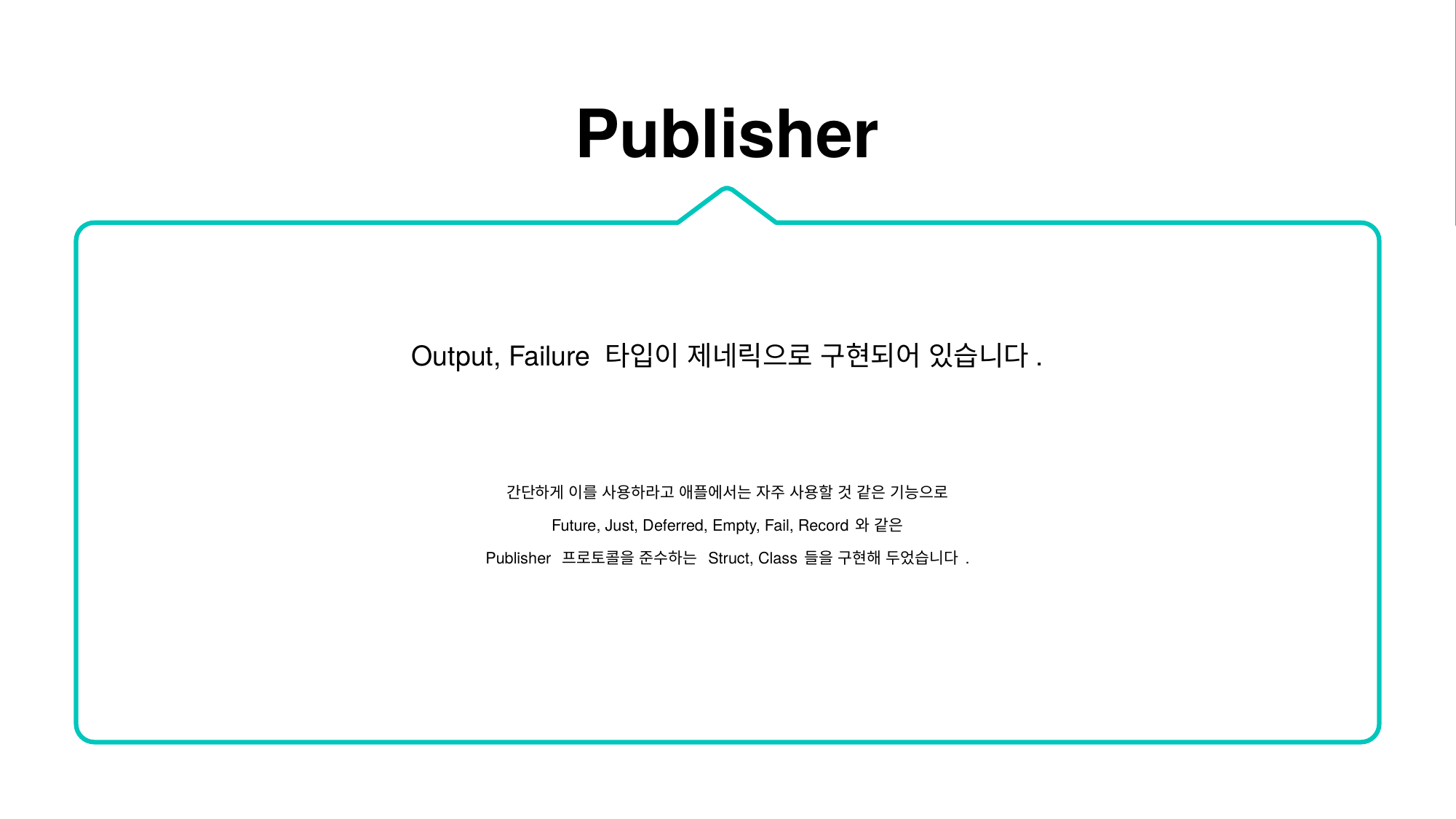

Publisher

Output, Failure 타입이 제네릭으로 구현되어 있습니다.
간단하게 이를 사용하라고 애플에서는 자주 사용할 것 같은 기능으로
Future, Just, Deferred, Empty, Fail, Record와 같은
Publisher 프로토콜을 준수하는 Struct, Class들을 구현해 두었습니다.